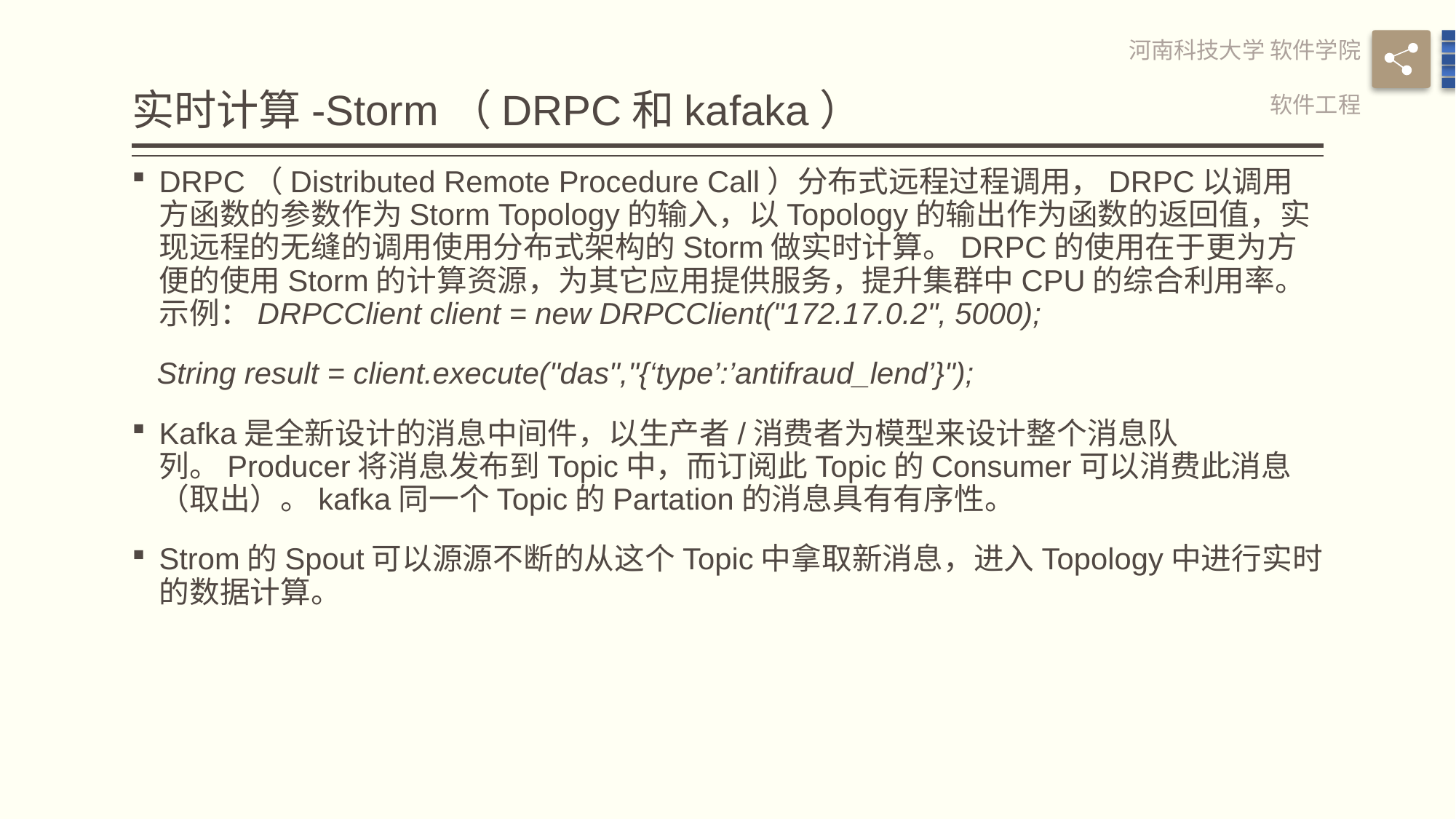

# 实时计算-Storm（DRPC和kafaka）
河南科技大学 软件学院
软件工程

DRPC（Distributed Remote Procedure Call）分布式远程过程调用，DRPC以调用方函数的参数作为Storm Topology的输入，以Topology的输出作为函数的返回值，实现远程的无缝的调用使用分布式架构的Storm做实时计算。DRPC的使用在于更为方便的使用Storm的计算资源，为其它应用提供服务，提升集群中CPU的综合利用率。示例：DRPCClient client = new DRPCClient("172.17.0.2", 5000);
   String result = client.execute("das","{‘type’:’antifraud_lend’}");
Kafka是全新设计的消息中间件，以生产者/消费者为模型来设计整个消息队列。Producer将消息发布到Topic中，而订阅此Topic的Consumer可以消费此消息（取出）。kafka同一个Topic的Partation的消息具有有序性。
Strom的Spout可以源源不断的从这个Topic中拿取新消息，进入Topology中进行实时的数据计算。